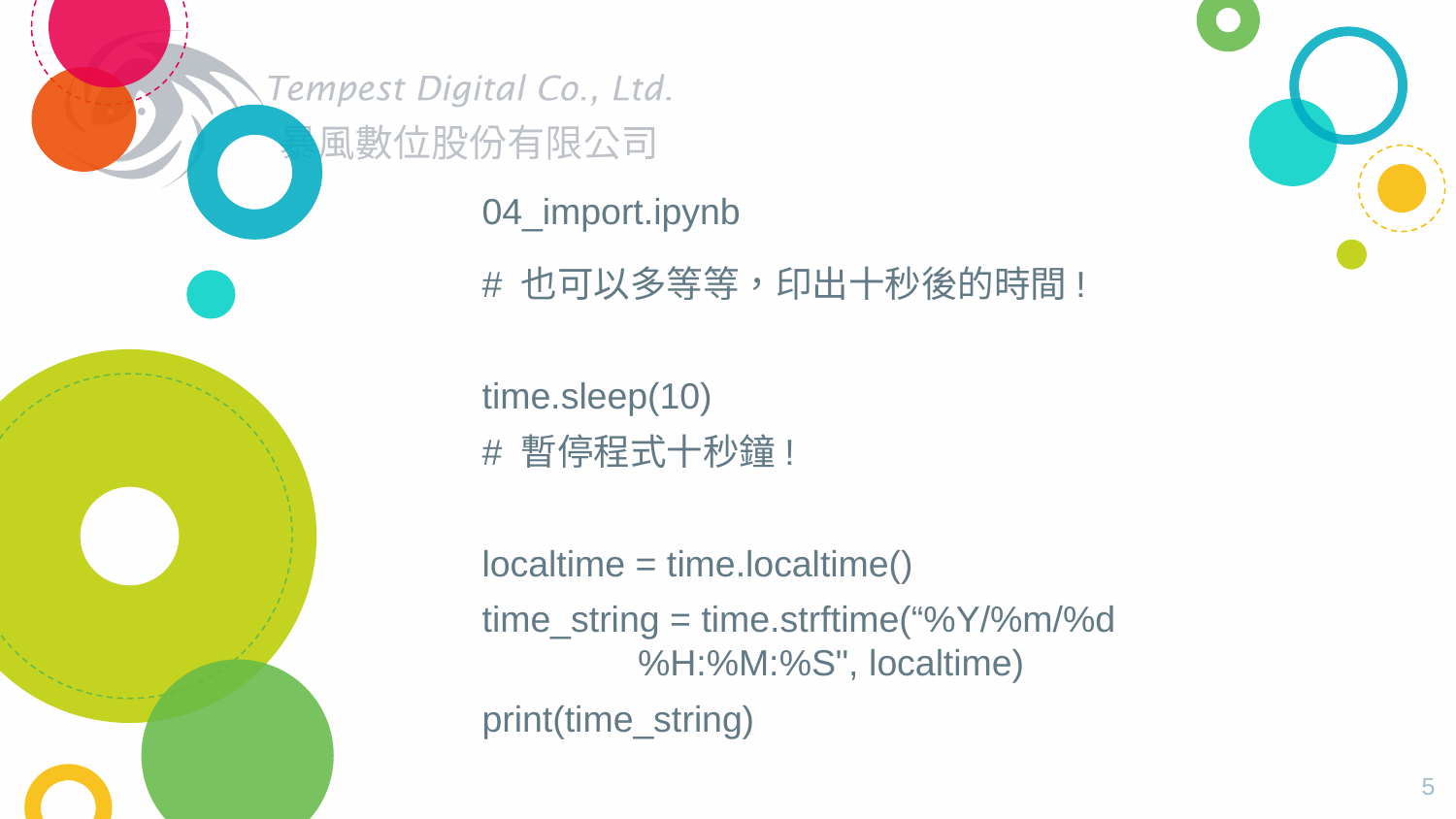

# 04_import.ipynb
# 也可以多等等，印出十秒後的時間!

time.sleep(10)
# 暫停程式十秒鐘!

localtime = time.localtime()
time_string = time.strftime(“%Y/%m/%d 	 	 %H:%M:%S", localtime)
print(time_string)
5